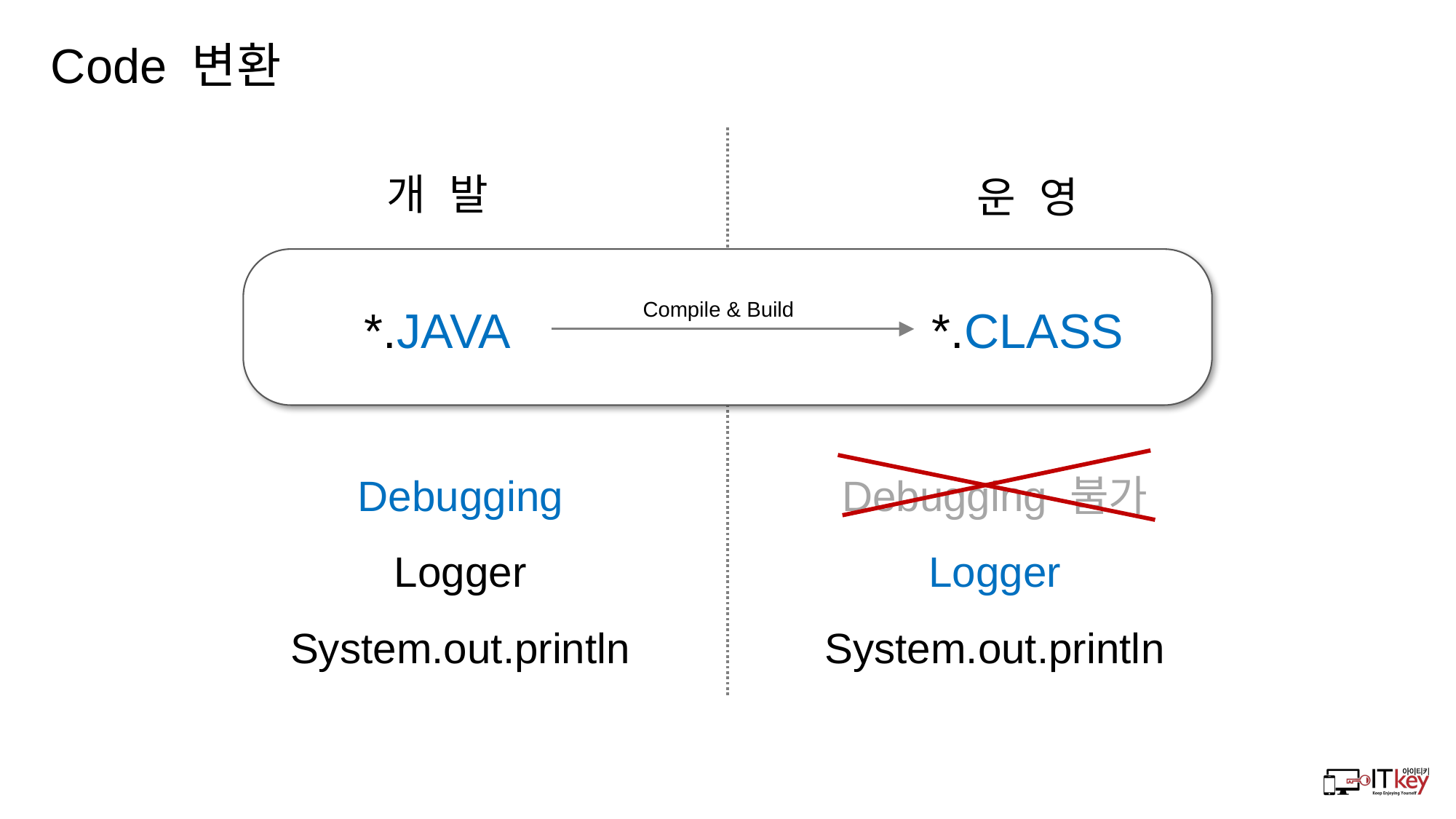

Code 변환
개  발
운  영

Compile & Build
*.JAVA
*.CLASS
Debugging
Logger
System.out.println
Debugging 불가
Logger
System.out.println